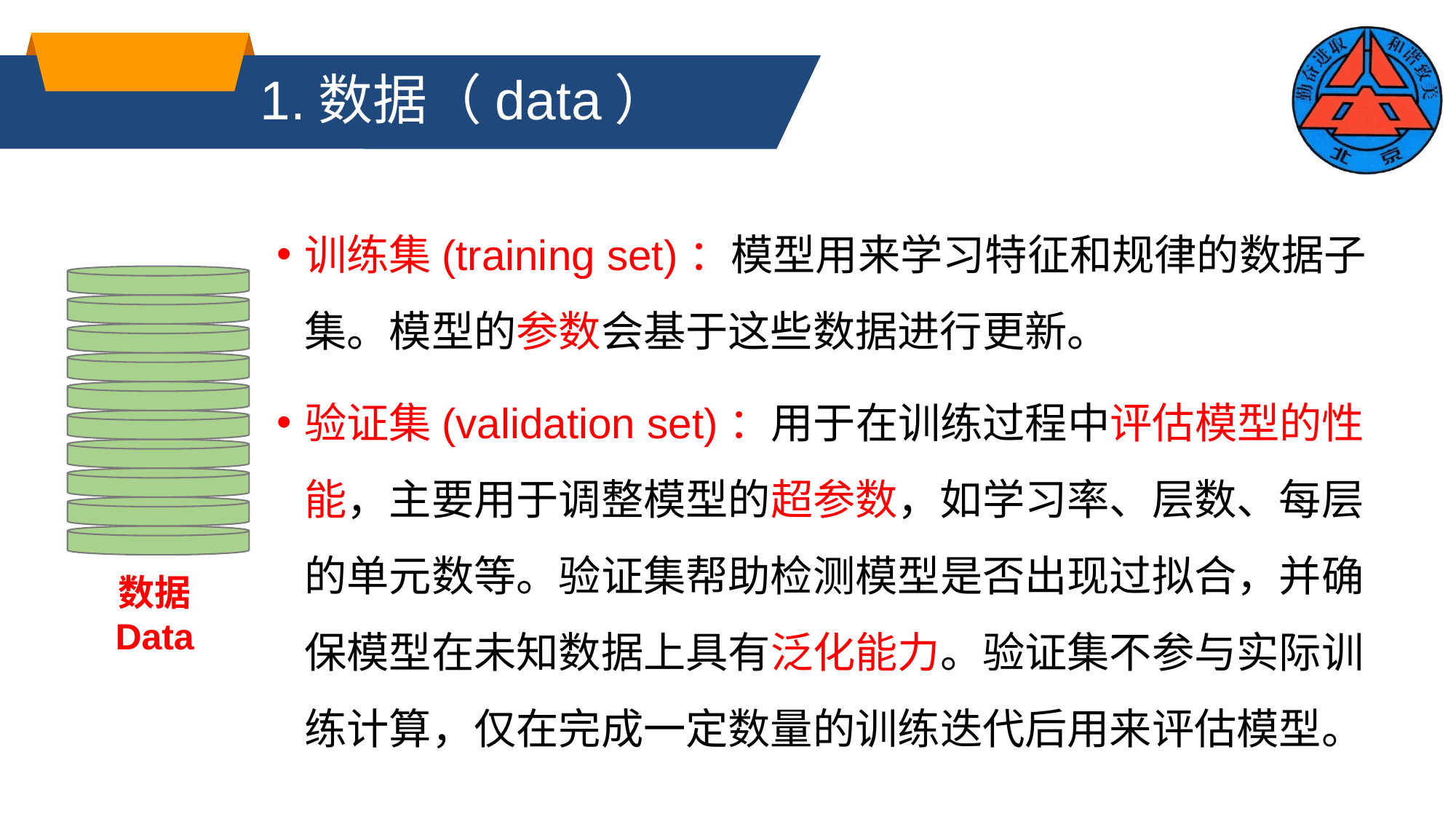

# 1.数据（data）
训练集(training set)：模型用来学习特征和规律的数据子集。模型的参数会基于这些数据进行更新。
验证集(validation set)：用于在训练过程中评估模型的性能，主要用于调整模型的超参数，如学习率、层数、每层的单元数等。验证集帮助检测模型是否出现过拟合，并确保模型在未知数据上具有泛化能力。验证集不参与实际训练计算，仅在完成一定数量的训练迭代后用来评估模型。

数据
Data